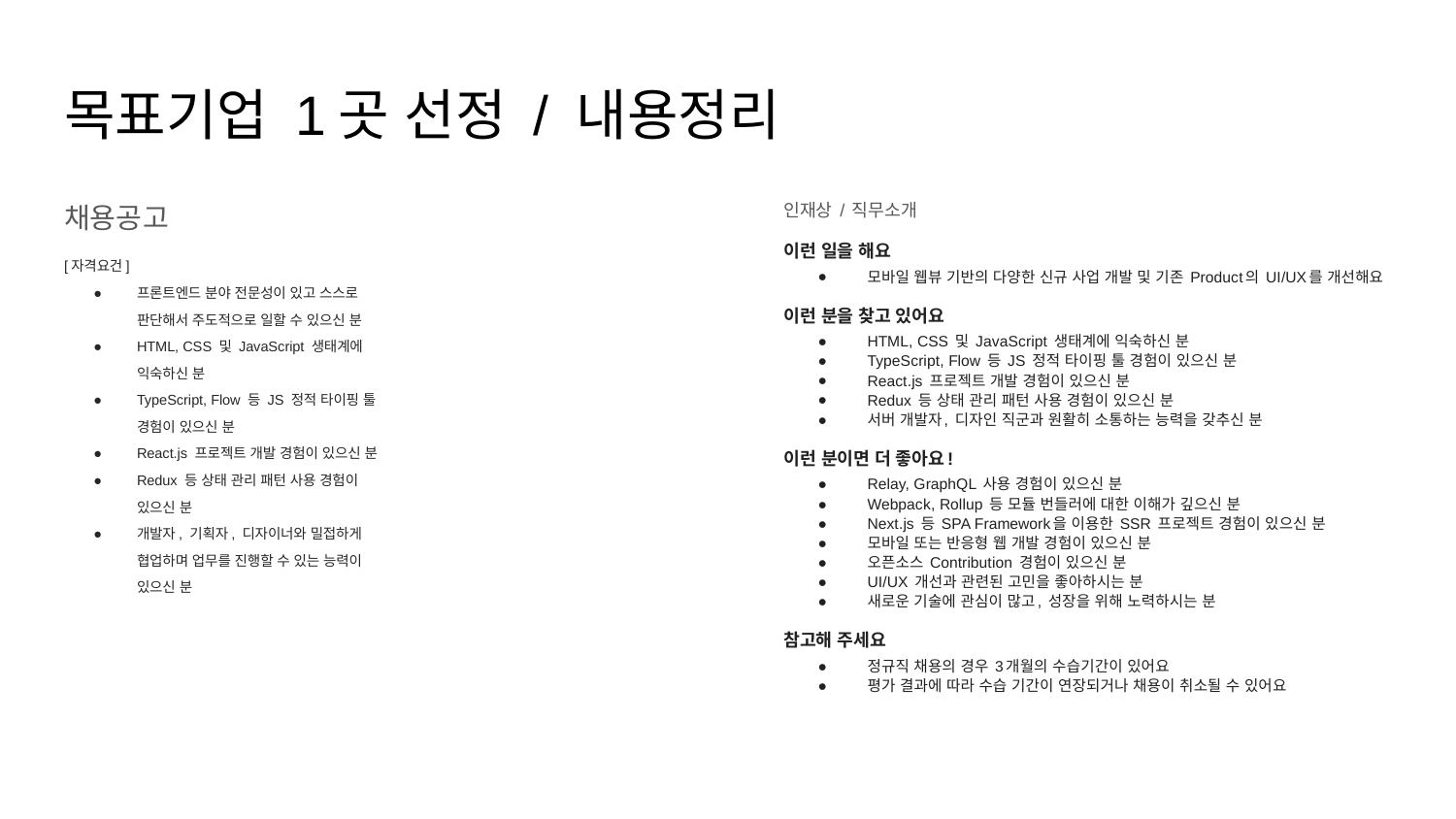

# 목표기업 1곳 선정 / 내용정리
채용공고
[자격요건]
프론트엔드 분야 전문성이 있고 스스로
판단해서 주도적으로 일할 수 있으신 분
HTML, CSS 및 JavaScript 생태계에
익숙하신 분
TypeScript, Flow 등 JS 정적 타이핑 툴
경험이 있으신 분
React.js 프로젝트 개발 경험이 있으신 분
Redux 등 상태 관리 패턴 사용 경험이
있으신 분
개발자, 기획자, 디자이너와 밀접하게
협업하며 업무를 진행할 수 있는 능력이
있으신 분

인재상 / 직무소개
이런 일을 해요
모바일 웹뷰 기반의 다양한 신규 사업 개발 및 기존 Product의 UI/UX를 개선해요
이런 분을 찾고 있어요
HTML, CSS 및 JavaScript 생태계에 익숙하신 분
TypeScript, Flow 등 JS 정적 타이핑 툴 경험이 있으신 분
React.js 프로젝트 개발 경험이 있으신 분
Redux 등 상태 관리 패턴 사용 경험이 있으신 분
서버 개발자, 디자인 직군과 원활히 소통하는 능력을 갖추신 분
이런 분이면 더 좋아요!
Relay, GraphQL 사용 경험이 있으신 분
Webpack, Rollup 등 모듈 번들러에 대한 이해가 깊으신 분
Next.js 등 SPA Framework을 이용한 SSR 프로젝트 경험이 있으신 분
모바일 또는 반응형 웹 개발 경험이 있으신 분
오픈소스 Contribution 경험이 있으신 분
UI/UX 개선과 관련된 고민을 좋아하시는 분
새로운 기술에 관심이 많고, 성장을 위해 노력하시는 분
참고해 주세요
정규직 채용의 경우 3개월의 수습기간이 있어요
평가 결과에 따라 수습 기간이 연장되거나 채용이 취소될 수 있어요